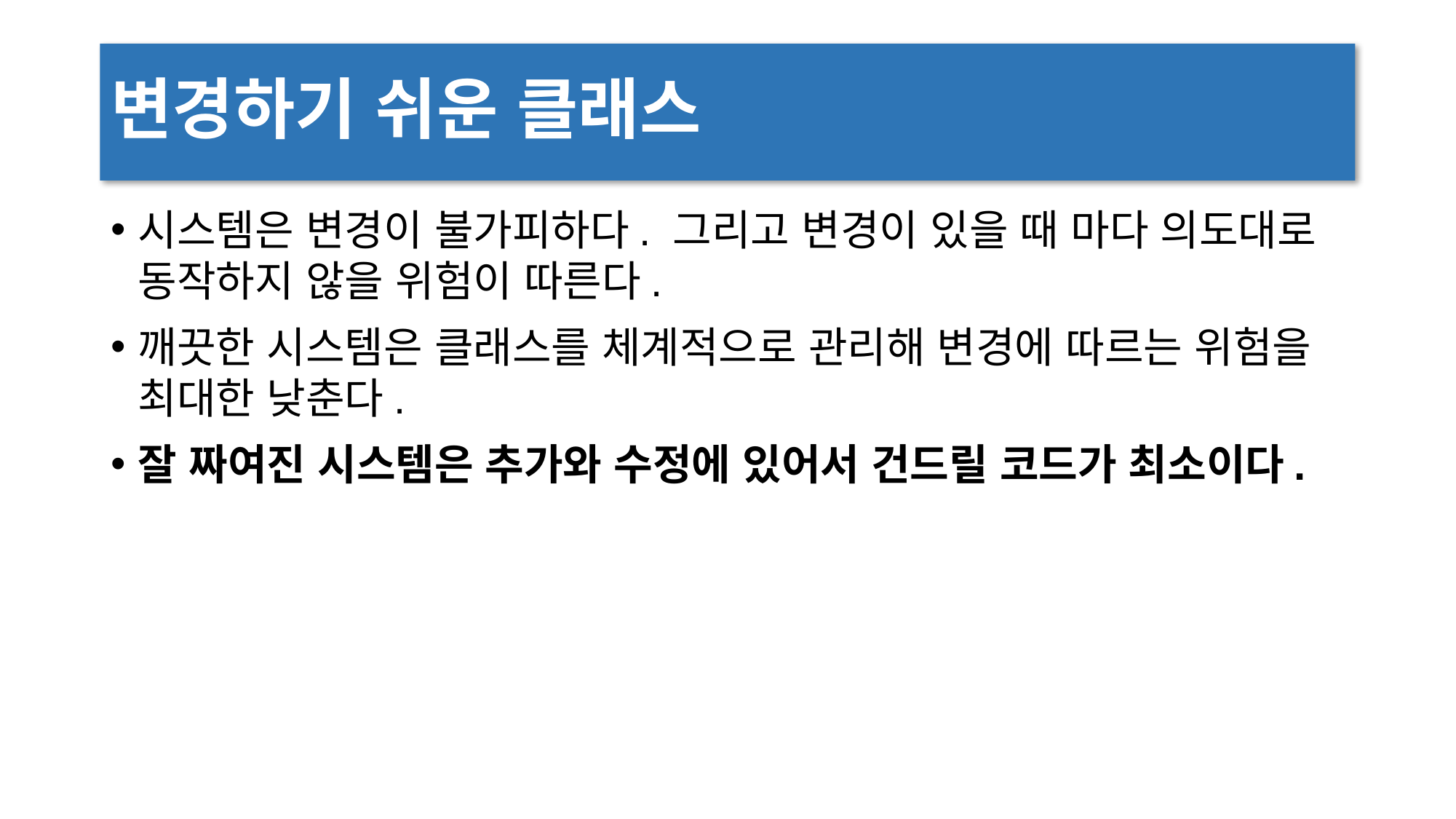

# 변경하기 쉬운 클래스
시스템은 변경이 불가피하다. 그리고 변경이 있을 때 마다 의도대로 동작하지 않을 위험이 따른다.
깨끗한 시스템은 클래스를 체계적으로 관리해 변경에 따르는 위험을 최대한 낮춘다.
잘 짜여진 시스템은 추가와 수정에 있어서 건드릴 코드가 최소이다.